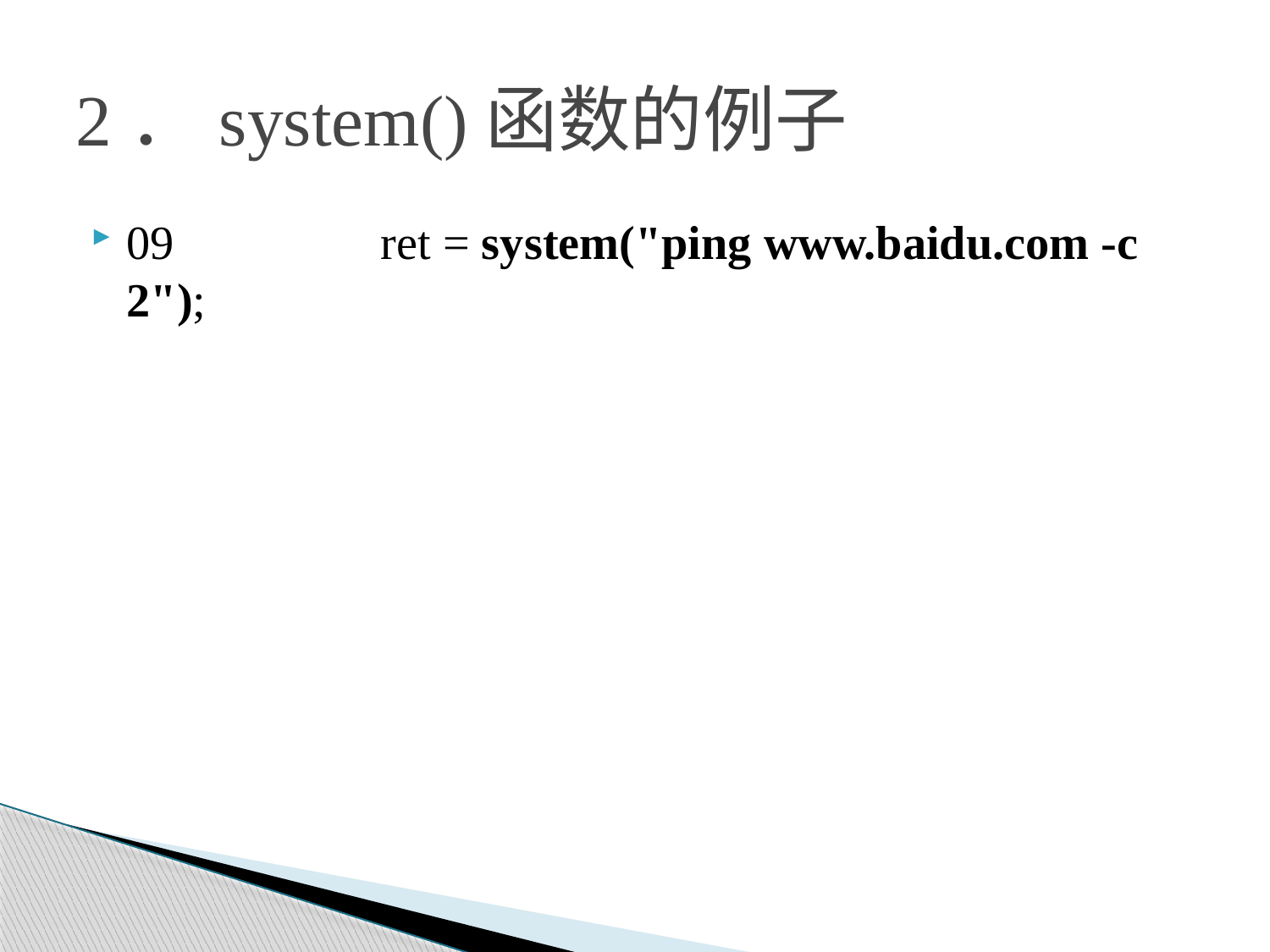

# 2．system()函数的例子
09		ret = system("ping www.baidu.com -c 2");